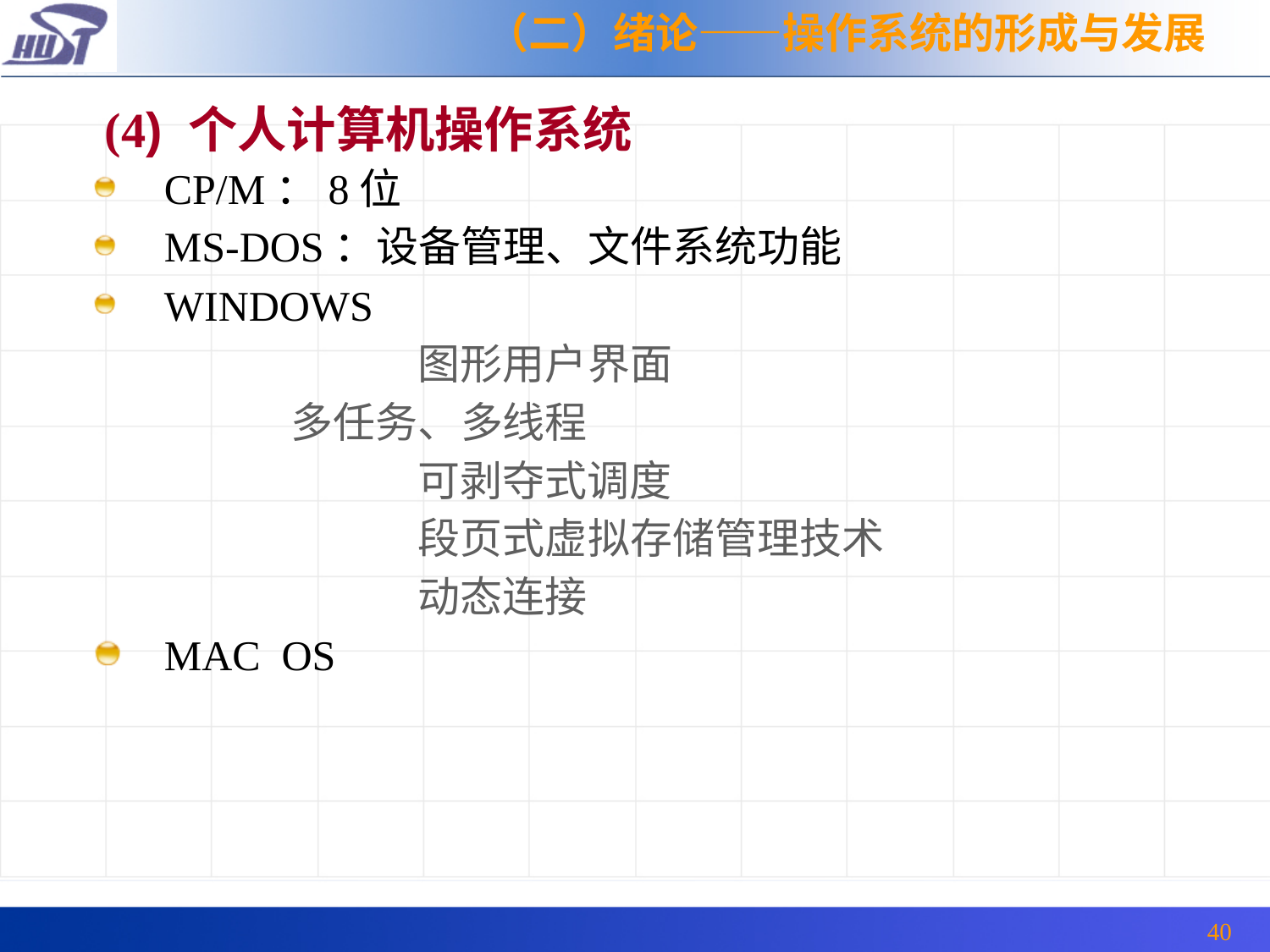

（二）绪论——操作系统的形成与发展
(4) 个人计算机操作系统
CP/M：8位
MS-DOS：设备管理、文件系统功能
WINDOWS
			图形用户界面
       		多任务、多线程
        		可剥夺式调度
        		段页式虚拟存储管理技术
        		动态连接
MAC  OS

40